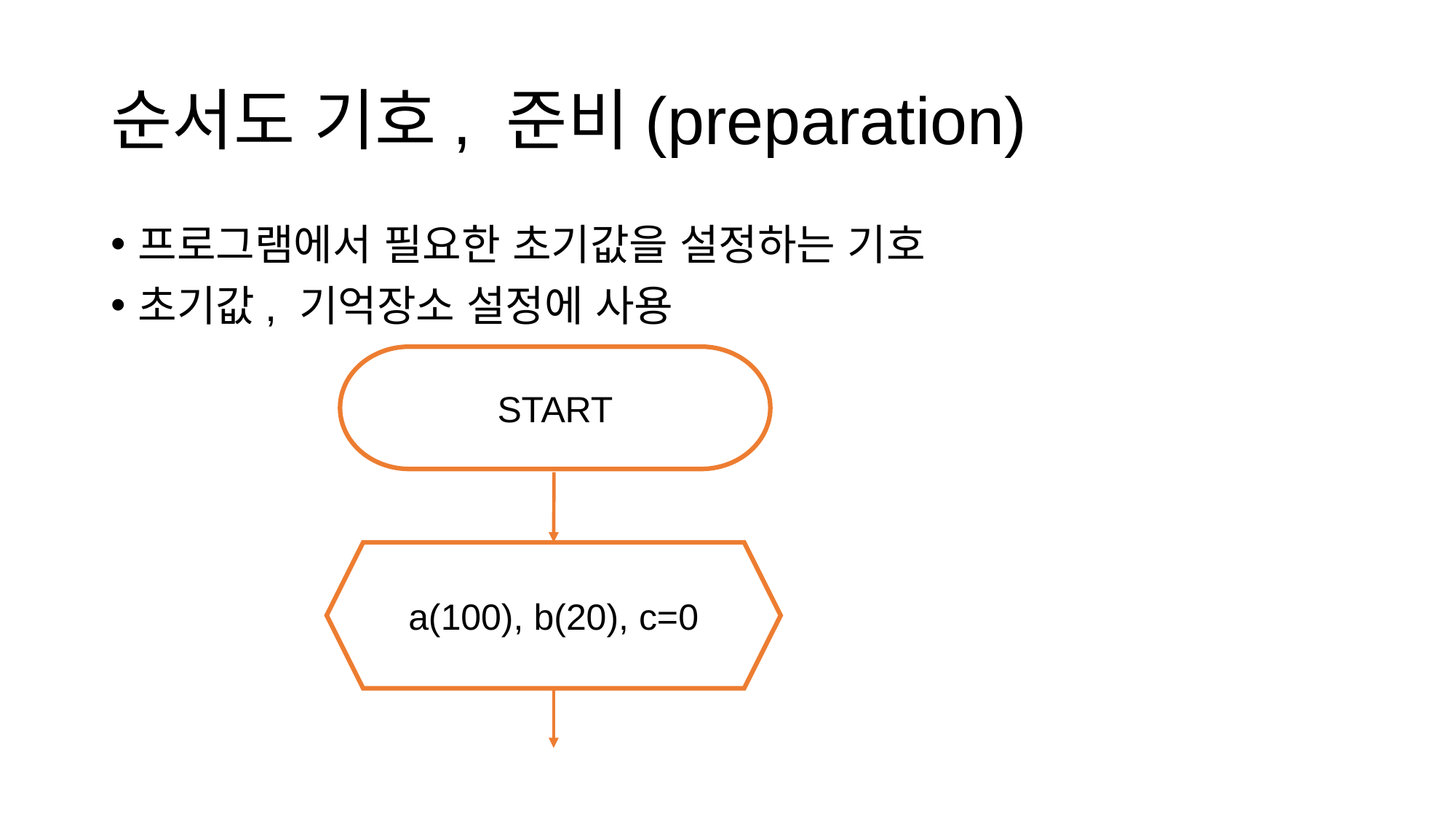

# 순서도 기호, 준비(preparation)
프로그램에서 필요한 초기값을 설정하는 기호
초기값, 기억장소 설정에 사용
START
a(100), b(20), c=0